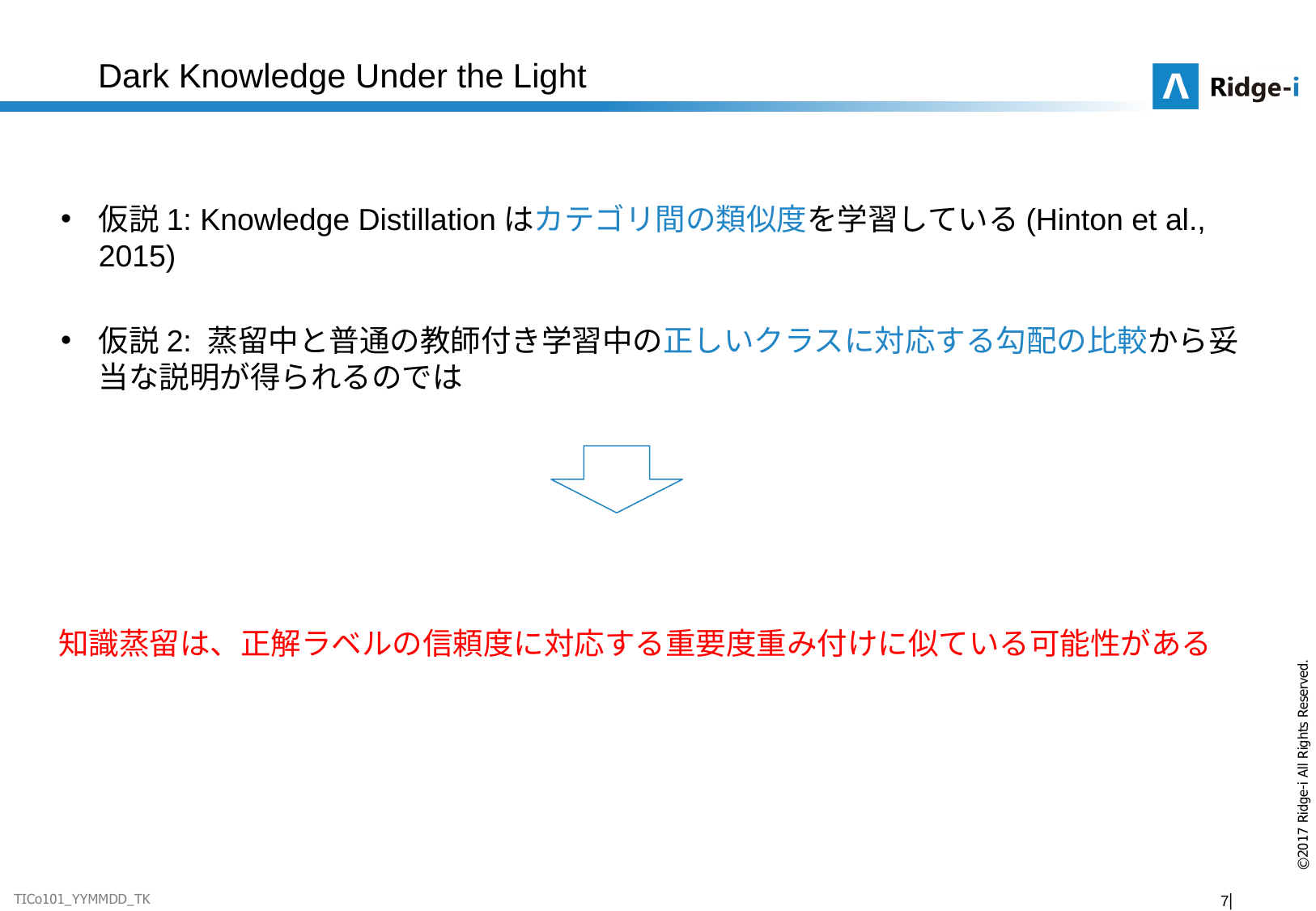

# Dark Knowledge Under the Light
仮説1: Knowledge Distillationはカテゴリ間の類似度を学習している(Hinton et al., 2015)

仮説2: 蒸留中と普通の教師付き学習中の正しいクラスに対応する勾配の比較から妥当な説明が得られるのでは

知識蒸留は、正解ラベルの信頼度に対応する重要度重み付けに似ている可能性がある